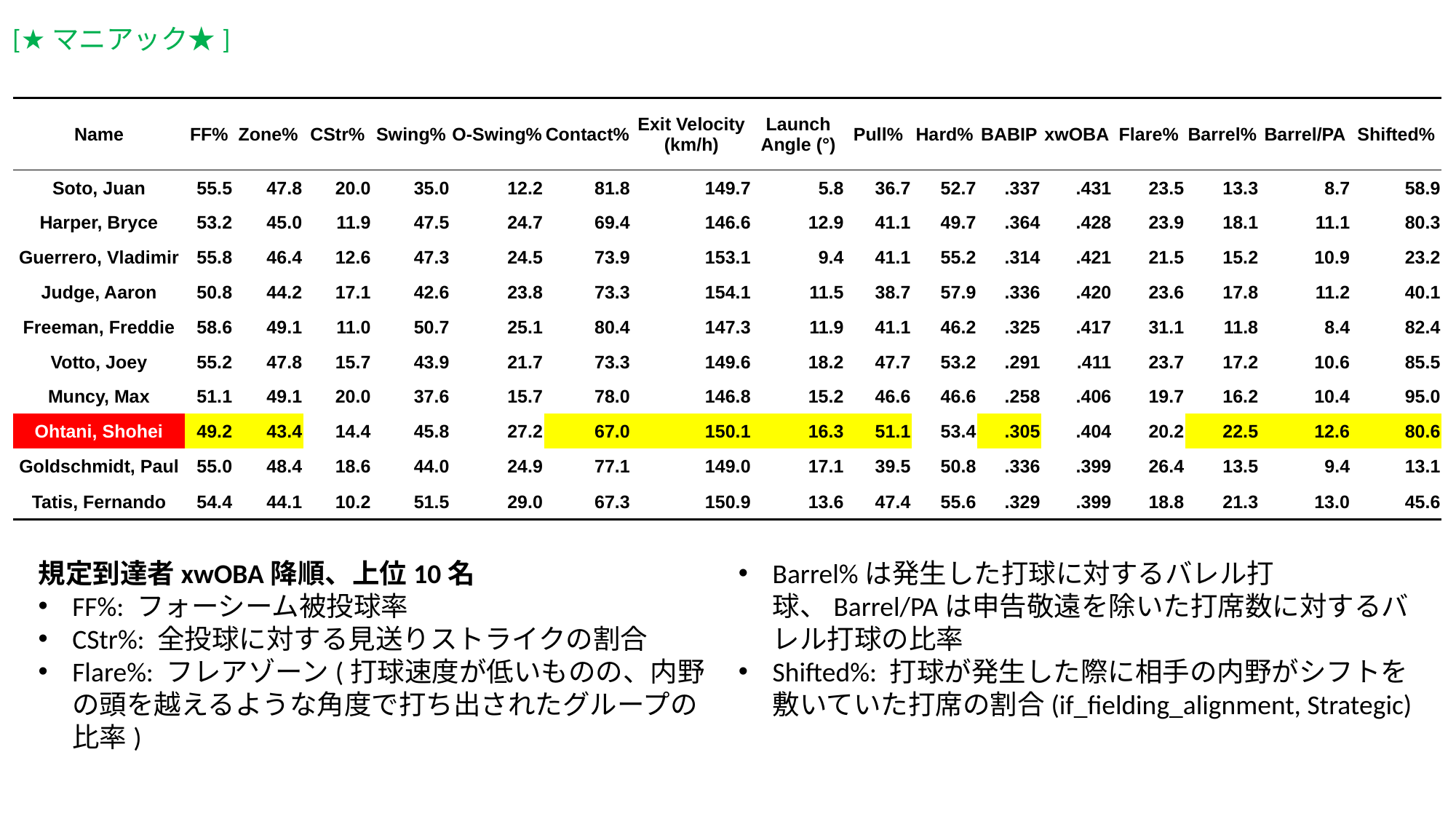

[★マニアック★]
| Name | FF% | Zone% | CStr% | Swing% | O-Swing% | Contact% | Exit Velocity (km/h) | Launch Angle (°) | Pull% | Hard% | BABIP | xwOBA | Flare% | Barrel% | Barrel/PA | Shifted% |
| --- | --- | --- | --- | --- | --- | --- | --- | --- | --- | --- | --- | --- | --- | --- | --- | --- |
| Soto, Juan | 55.5 | 47.8 | 20.0 | 35.0 | 12.2 | 81.8 | 149.7 | 5.8 | 36.7 | 52.7 | .337 | .431 | 23.5 | 13.3 | 8.7 | 58.9 |
| Harper, Bryce | 53.2 | 45.0 | 11.9 | 47.5 | 24.7 | 69.4 | 146.6 | 12.9 | 41.1 | 49.7 | .364 | .428 | 23.9 | 18.1 | 11.1 | 80.3 |
| Guerrero, Vladimir | 55.8 | 46.4 | 12.6 | 47.3 | 24.5 | 73.9 | 153.1 | 9.4 | 41.1 | 55.2 | .314 | .421 | 21.5 | 15.2 | 10.9 | 23.2 |
| Judge, Aaron | 50.8 | 44.2 | 17.1 | 42.6 | 23.8 | 73.3 | 154.1 | 11.5 | 38.7 | 57.9 | .336 | .420 | 23.6 | 17.8 | 11.2 | 40.1 |
| Freeman, Freddie | 58.6 | 49.1 | 11.0 | 50.7 | 25.1 | 80.4 | 147.3 | 11.9 | 41.1 | 46.2 | .325 | .417 | 31.1 | 11.8 | 8.4 | 82.4 |
| Votto, Joey | 55.2 | 47.8 | 15.7 | 43.9 | 21.7 | 73.3 | 149.6 | 18.2 | 47.7 | 53.2 | .291 | .411 | 23.7 | 17.2 | 10.6 | 85.5 |
| Muncy, Max | 51.1 | 49.1 | 20.0 | 37.6 | 15.7 | 78.0 | 146.8 | 15.2 | 46.6 | 46.6 | .258 | .406 | 19.7 | 16.2 | 10.4 | 95.0 |
| Ohtani, Shohei | 49.2 | 43.4 | 14.4 | 45.8 | 27.2 | 67.0 | 150.1 | 16.3 | 51.1 | 53.4 | .305 | .404 | 20.2 | 22.5 | 12.6 | 80.6 |
| Goldschmidt, Paul | 55.0 | 48.4 | 18.6 | 44.0 | 24.9 | 77.1 | 149.0 | 17.1 | 39.5 | 50.8 | .336 | .399 | 26.4 | 13.5 | 9.4 | 13.1 |
| Tatis, Fernando | 54.4 | 44.1 | 10.2 | 51.5 | 29.0 | 67.3 | 150.9 | 13.6 | 47.4 | 55.6 | .329 | .399 | 18.8 | 21.3 | 13.0 | 45.6 |
規定到達者xwOBA降順、上位10名
FF%: フォーシーム被投球率
CStr%: 全投球に対する見送りストライクの割合
Flare%: フレアゾーン(打球速度が低いものの、内野の頭を越えるような角度で打ち出されたグループの比率)
Barrel%は発生した打球に対するバレル打球、Barrel/PAは申告敬遠を除いた打席数に対するバレル打球の比率
Shifted%: 打球が発生した際に相手の内野がシフトを敷いていた打席の割合(if_fielding_alignment, Strategic)